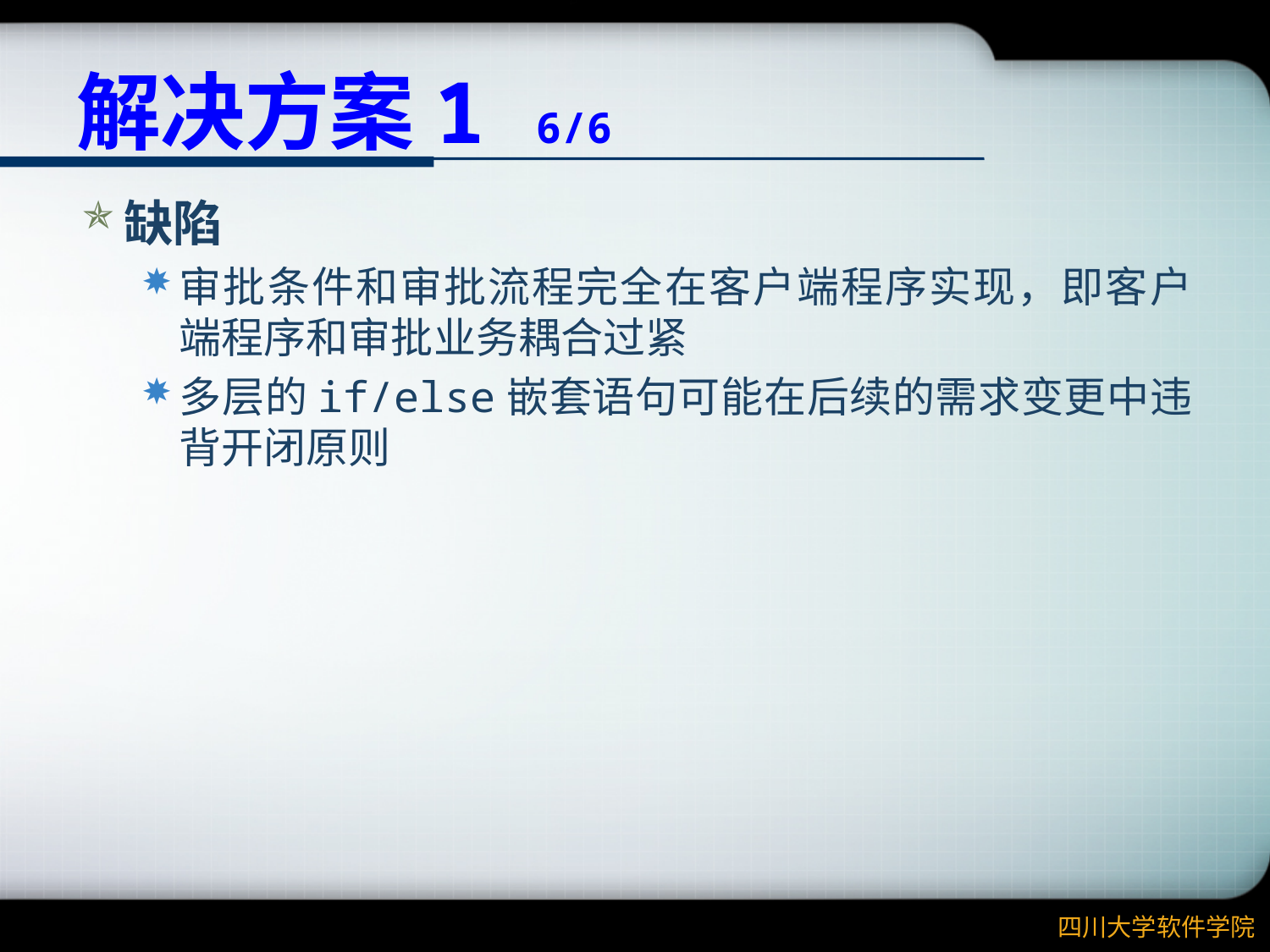

# 解决方案1 6/6
缺陷
审批条件和审批流程完全在客户端程序实现，即客户端程序和审批业务耦合过紧
多层的if/else嵌套语句可能在后续的需求变更中违背开闭原则